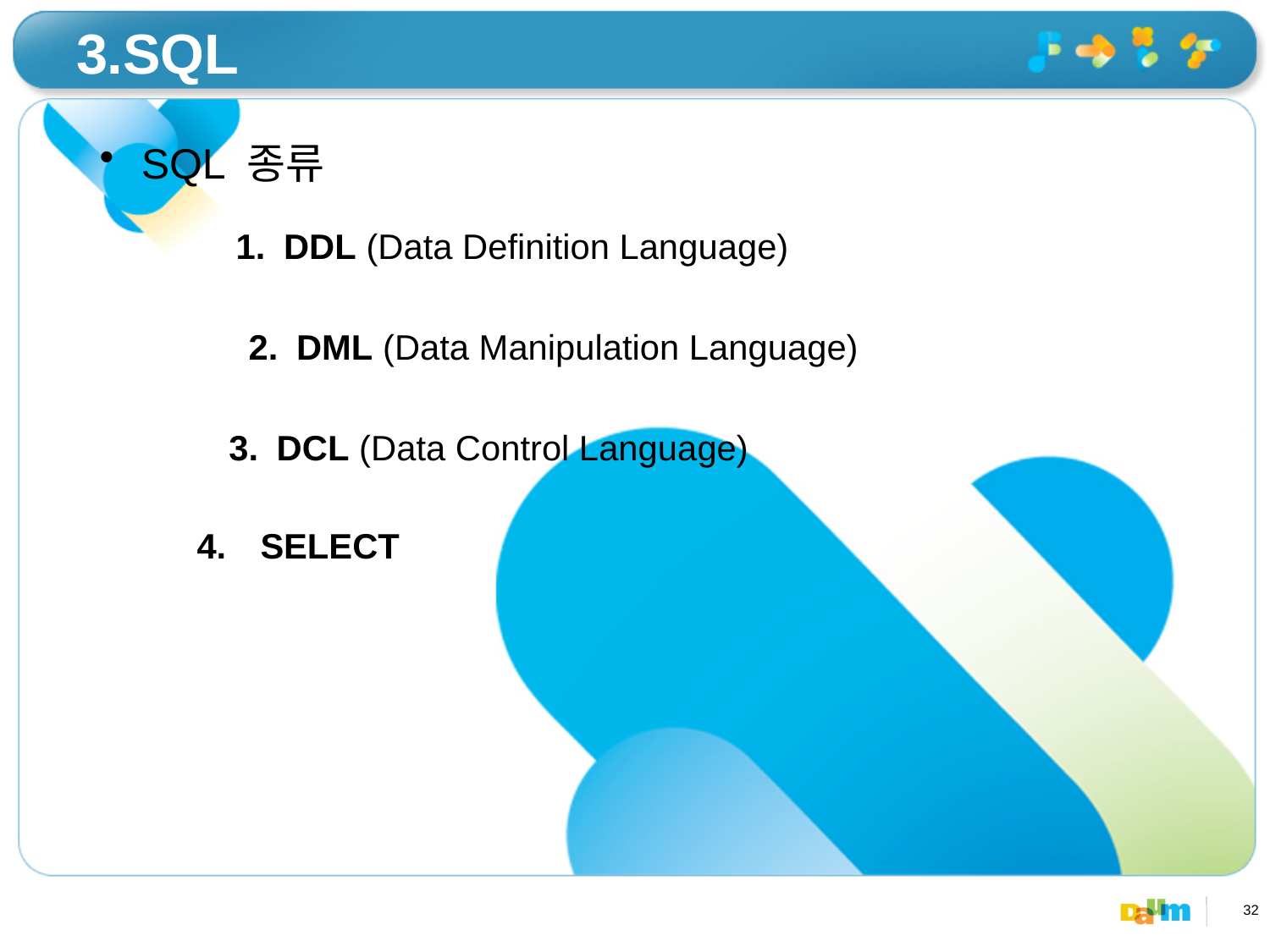

# 3.SQL
 SQL 종류
DDL (Data Definition Language)
DML (Data Manipulation Language)
DCL (Data Control Language)
SELECT